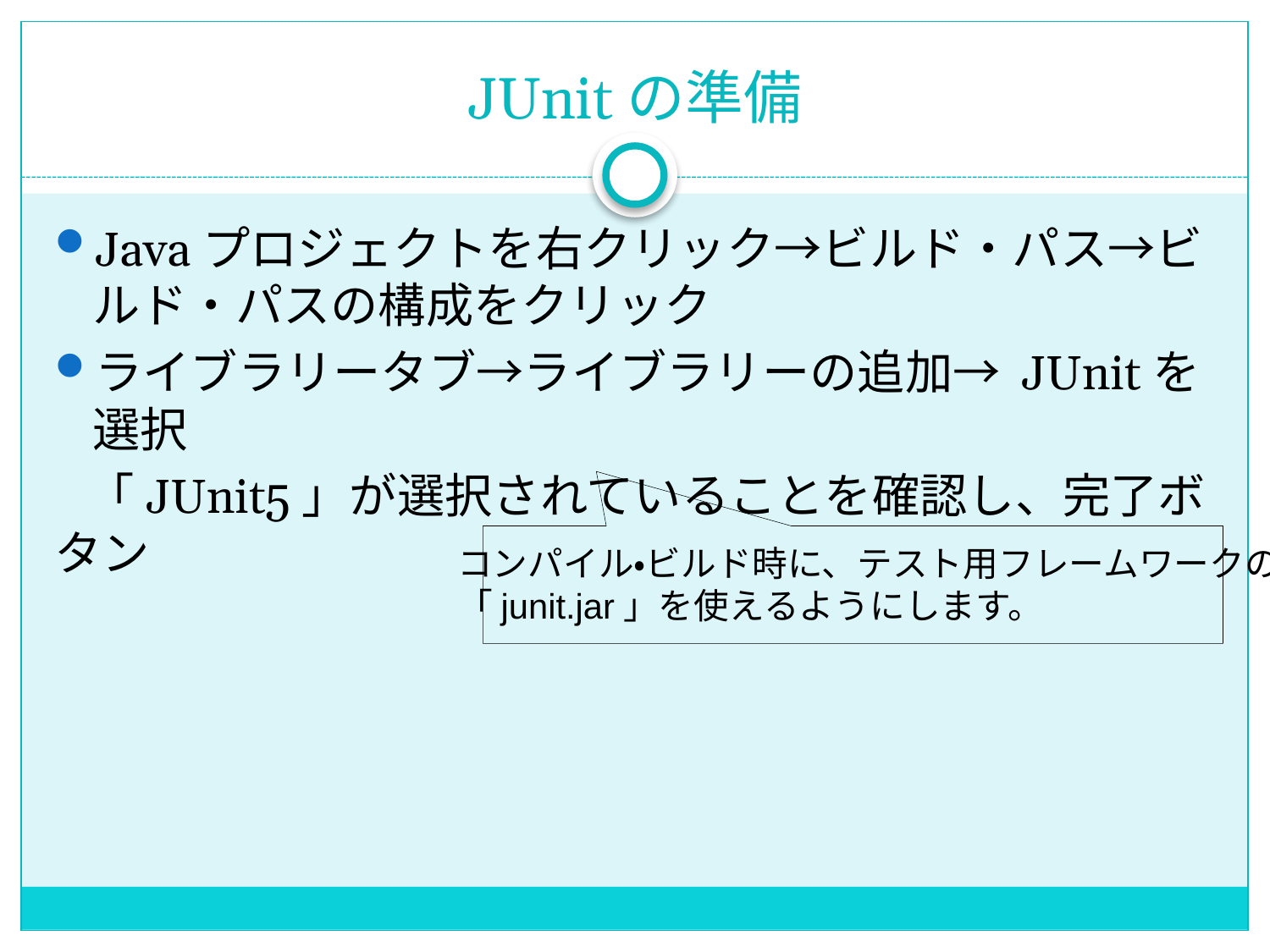

# JUnitの準備
Javaプロジェクトを右クリック→ビルド・パス→ビルド・パスの構成をクリック
ライブラリータブ→ライブラリーの追加→ JUnitを選択
  「JUnit5」が選択されていることを確認し、完了ボタン

コンパイル・ビルド時に、テスト用フレームワークの
「junit.jar」を使えるようにします。